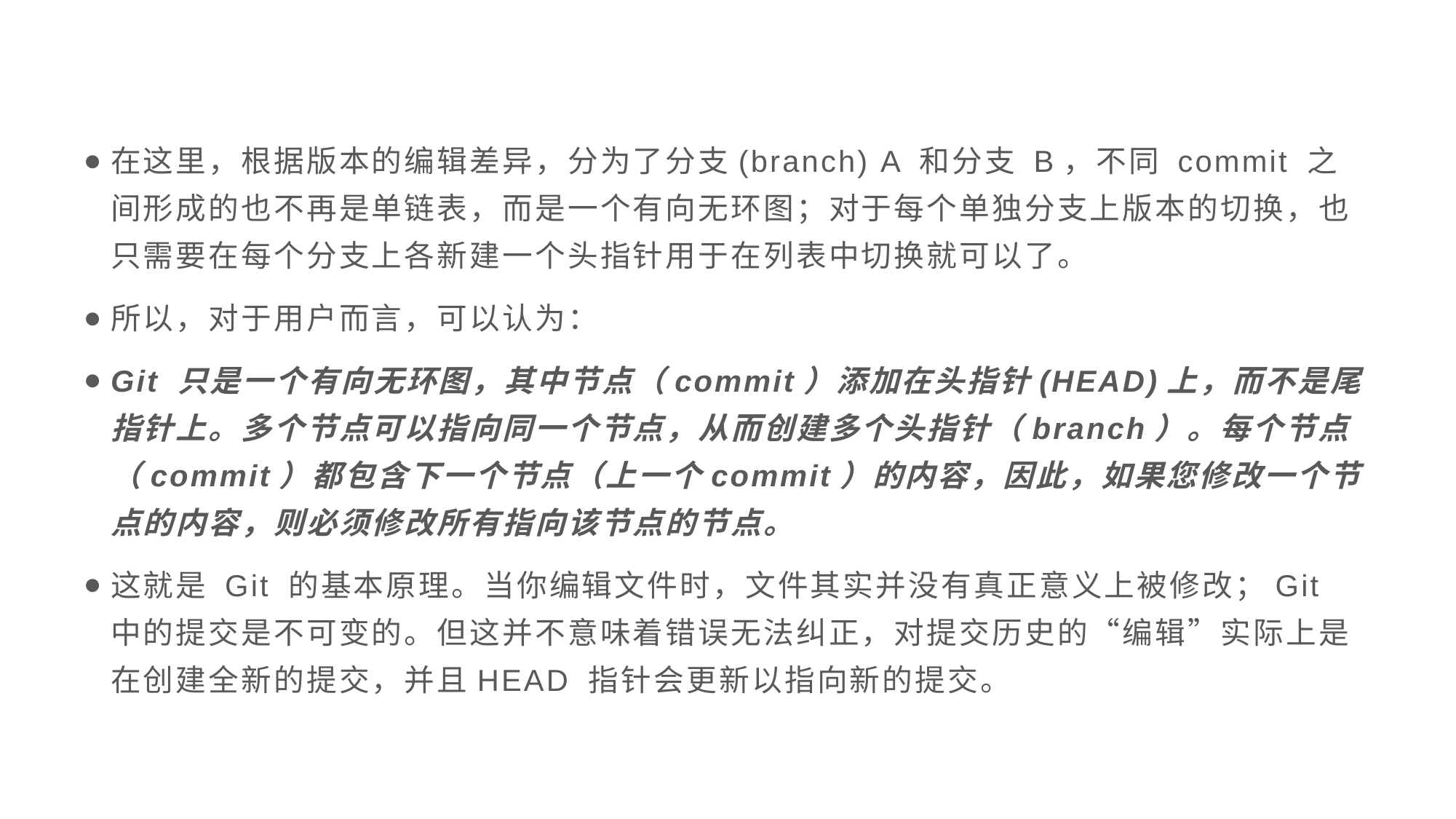

#
在这里，根据版本的编辑差异，分为了分支(branch) A 和分支 B，不同 commit 之间形成的也不再是单链表，而是一个有向无环图；对于每个单独分支上版本的切换，也只需要在每个分支上各新建一个头指针用于在列表中切换就可以了。
所以，对于用户而言，可以认为：
Git 只是一个有向无环图，其中节点（commit）添加在头指针(HEAD)上，而不是尾指针上。多个节点可以指向同一个节点，从而创建多个头指针（branch）。每个节点（commit）都包含下一个节点（上一个commit）的内容，因此，如果您修改一个节点的内容，则必须修改所有指向该节点的节点。
这就是 Git 的基本原理。当你编辑文件时，文件其实并没有真正意义上被修改；Git 中的提交是不可变的。但这并不意味着错误无法纠正，对提交历史的“编辑”实际上是在创建全新的提交，并且HEAD 指针会更新以指向新的提交。